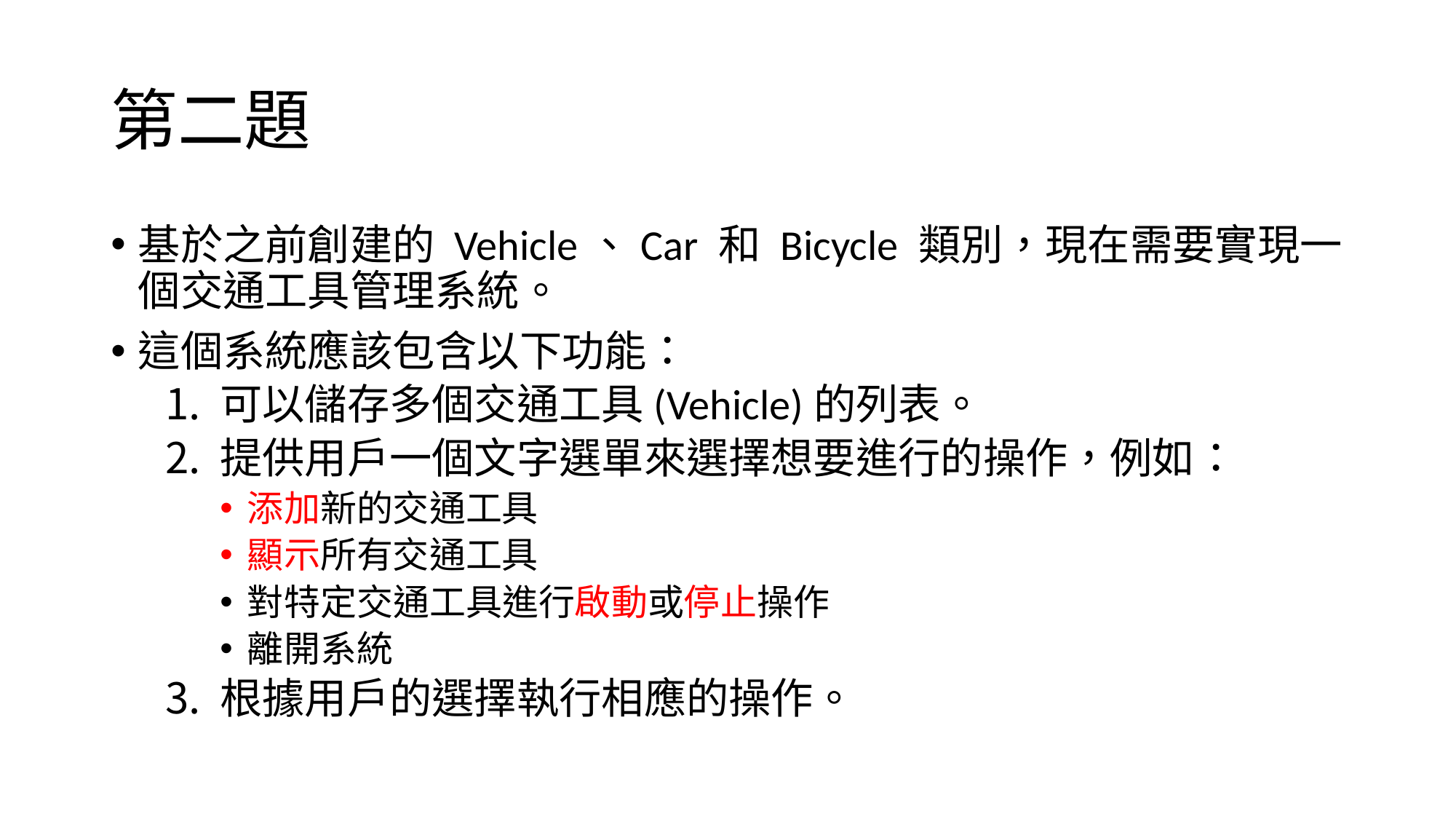

# 第二題
基於之前創建的 Vehicle、Car 和 Bicycle 類別，現在需要實現一個交通工具管理系統。
這個系統應該包含以下功能：
可以儲存多個交通工具(Vehicle)的列表。
提供用戶一個文字選單來選擇想要進行的操作，例如：
添加新的交通工具
顯示所有交通工具
對特定交通工具進行啟動或停止操作
離開系統
根據用戶的選擇執行相應的操作。